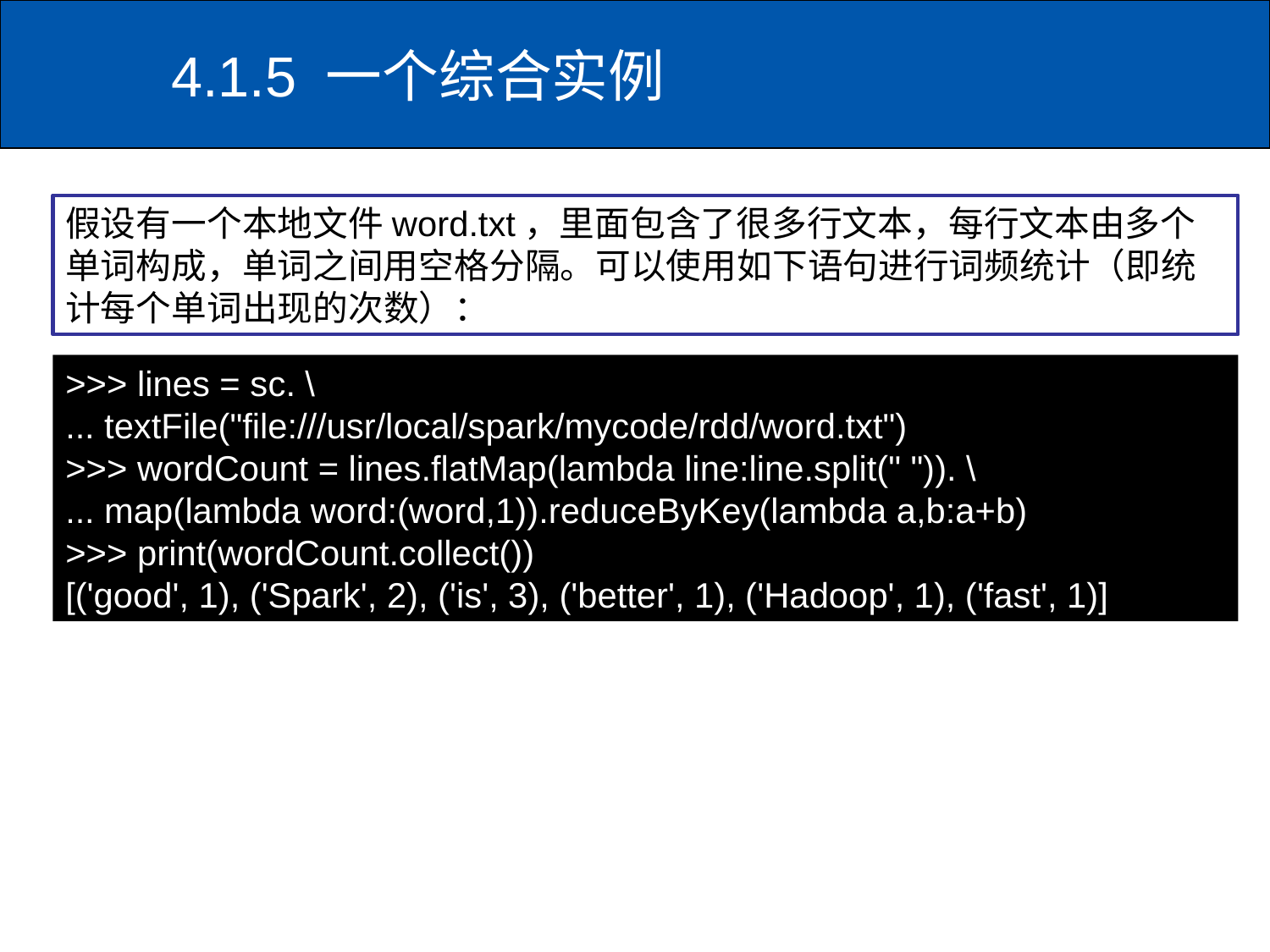

# 4.1.5 一个综合实例
假设有一个本地文件word.txt，里面包含了很多行文本，每行文本由多个单词构成，单词之间用空格分隔。可以使用如下语句进行词频统计（即统计每个单词出现的次数）：
>>> lines = sc. \
... textFile("file:///usr/local/spark/mycode/rdd/word.txt")
>>> wordCount = lines.flatMap(lambda line:line.split(" ")). \
... map(lambda word:(word,1)).reduceByKey(lambda a,b:a+b)
>>> print(wordCount.collect())
[('good', 1), ('Spark', 2), ('is', 3), ('better', 1), ('Hadoop', 1), ('fast', 1)]